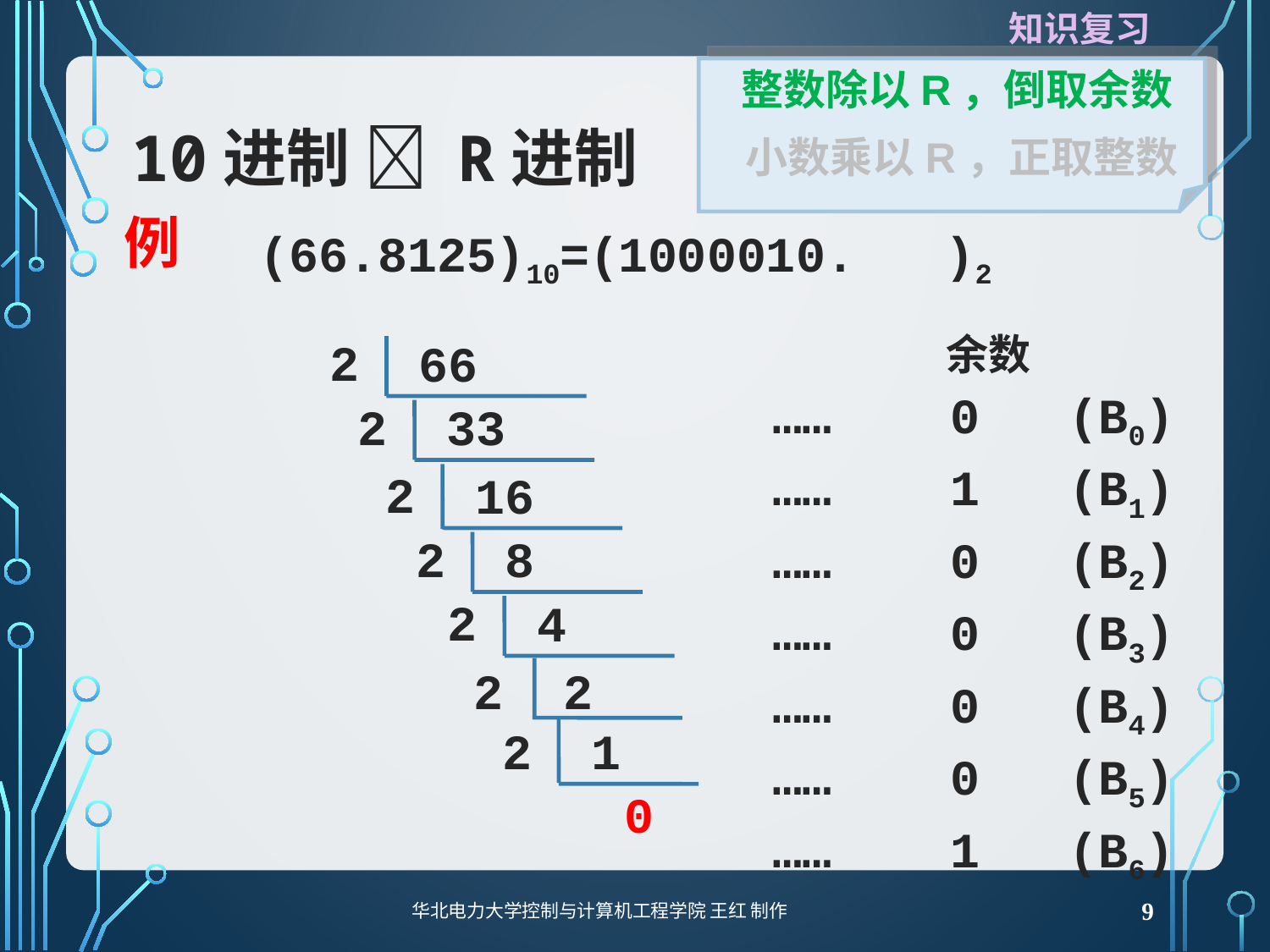

知识复习
 整数除以R，倒取余数
 小数乘以R，正取整数
# 10进制 ⇒ r进制
例
(66.8125)10=(           )2
 1000010.
余数
……    0   (B0)
……    1   (B1)
……    0   (B2)
……    0   (B3)
……    0   (B4)
……    0   (B5)
……    1   (B6)
2
66

2
33

2
16

2
8

2
4

2
2

2
1

0

华北电力大学控制与计算机工程学院 王红 制作
9